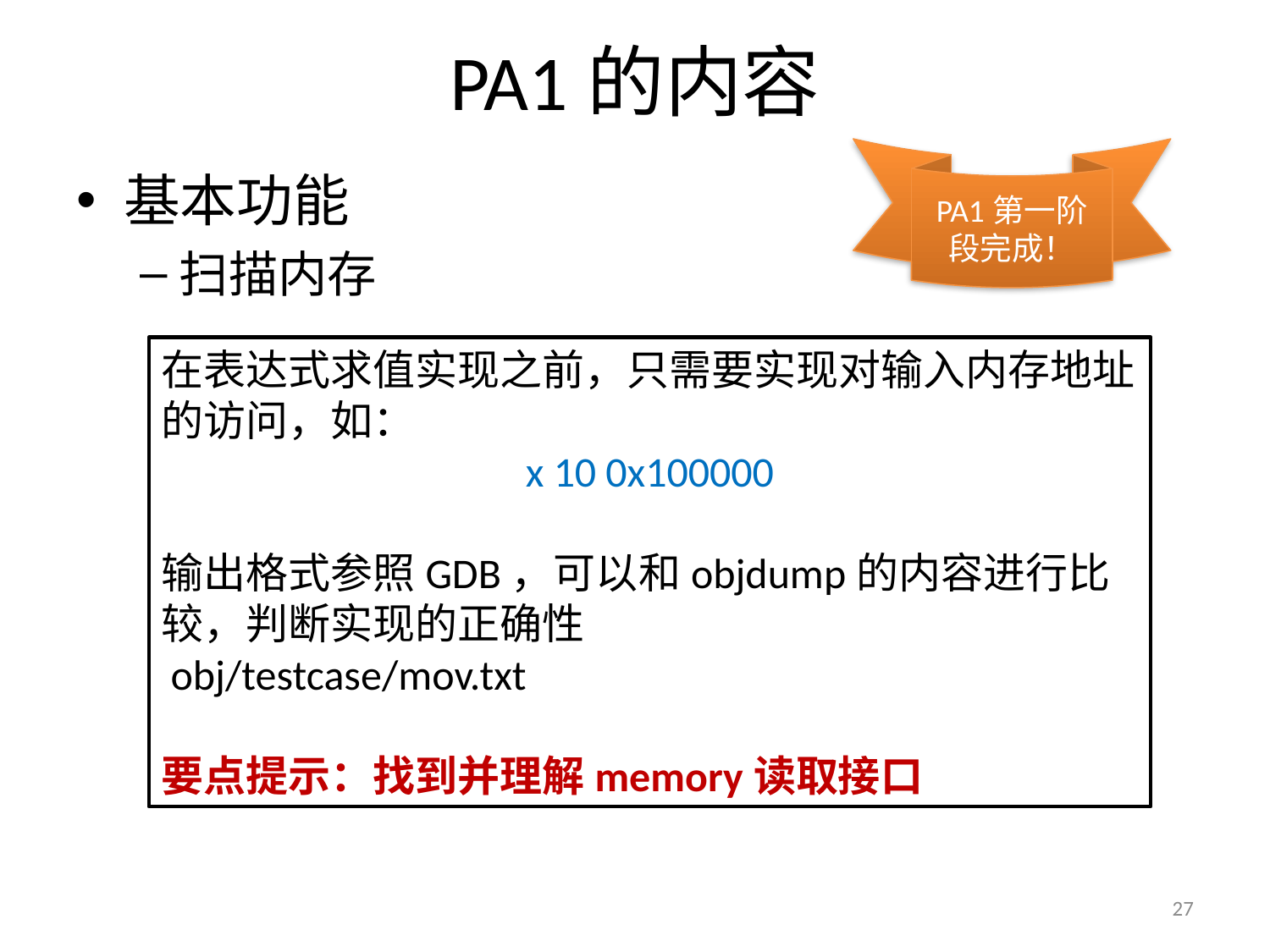

# PA1的内容
PA1第一阶段完成！
基本功能
扫描内存

在表达式求值实现之前，只需要实现对输入内存地址的访问，如：
  x 10 0x100000

输出格式参照GDB，可以和objdump的内容进行比较，判断实现的正确性
 obj/testcase/mov.txt

要点提示：找到并理解memory读取接口
27